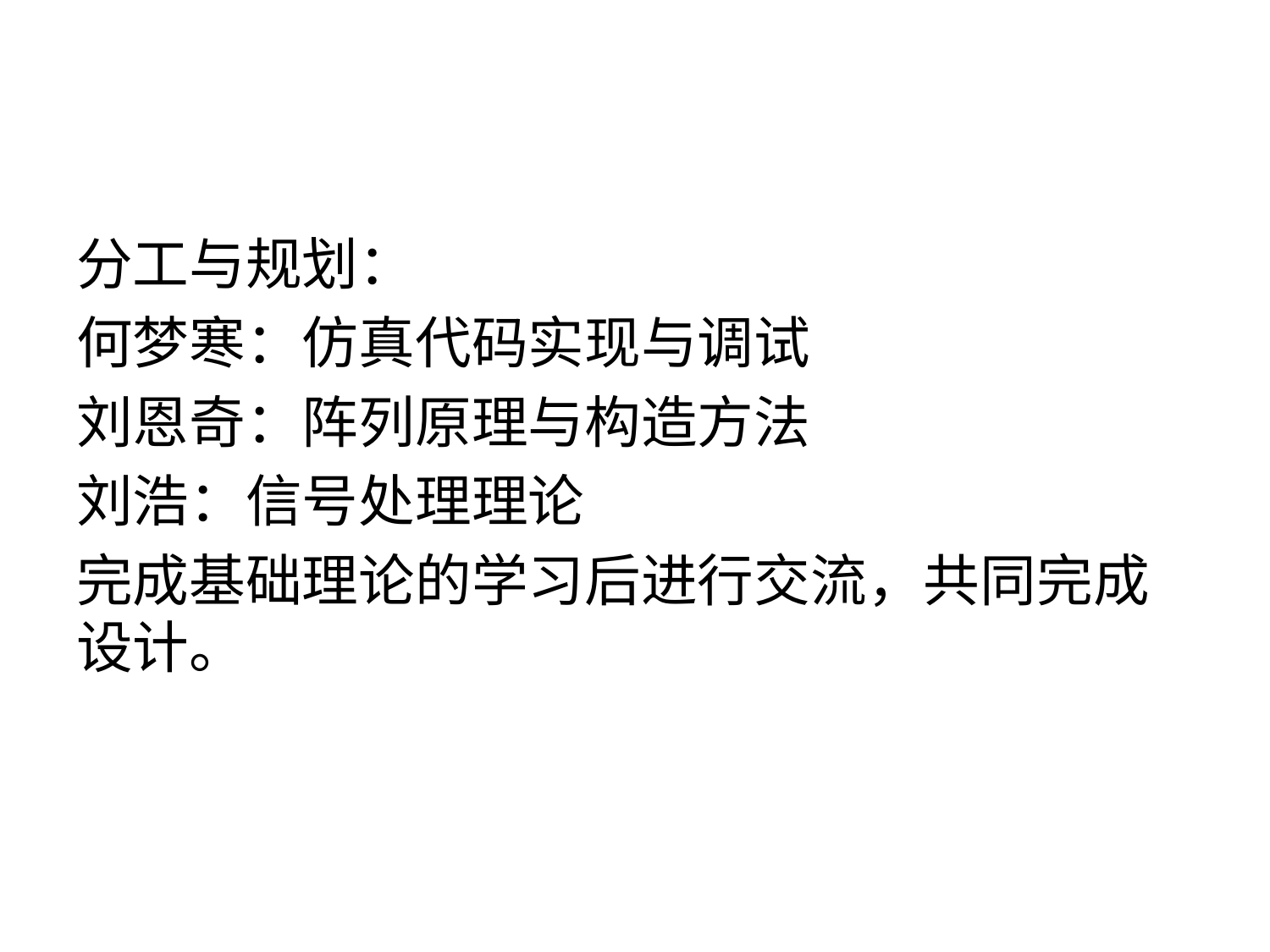

#
分工与规划：
何梦寒：仿真代码实现与调试
刘恩奇：阵列原理与构造方法
刘浩：信号处理理论
完成基础理论的学习后进行交流，共同完成设计。